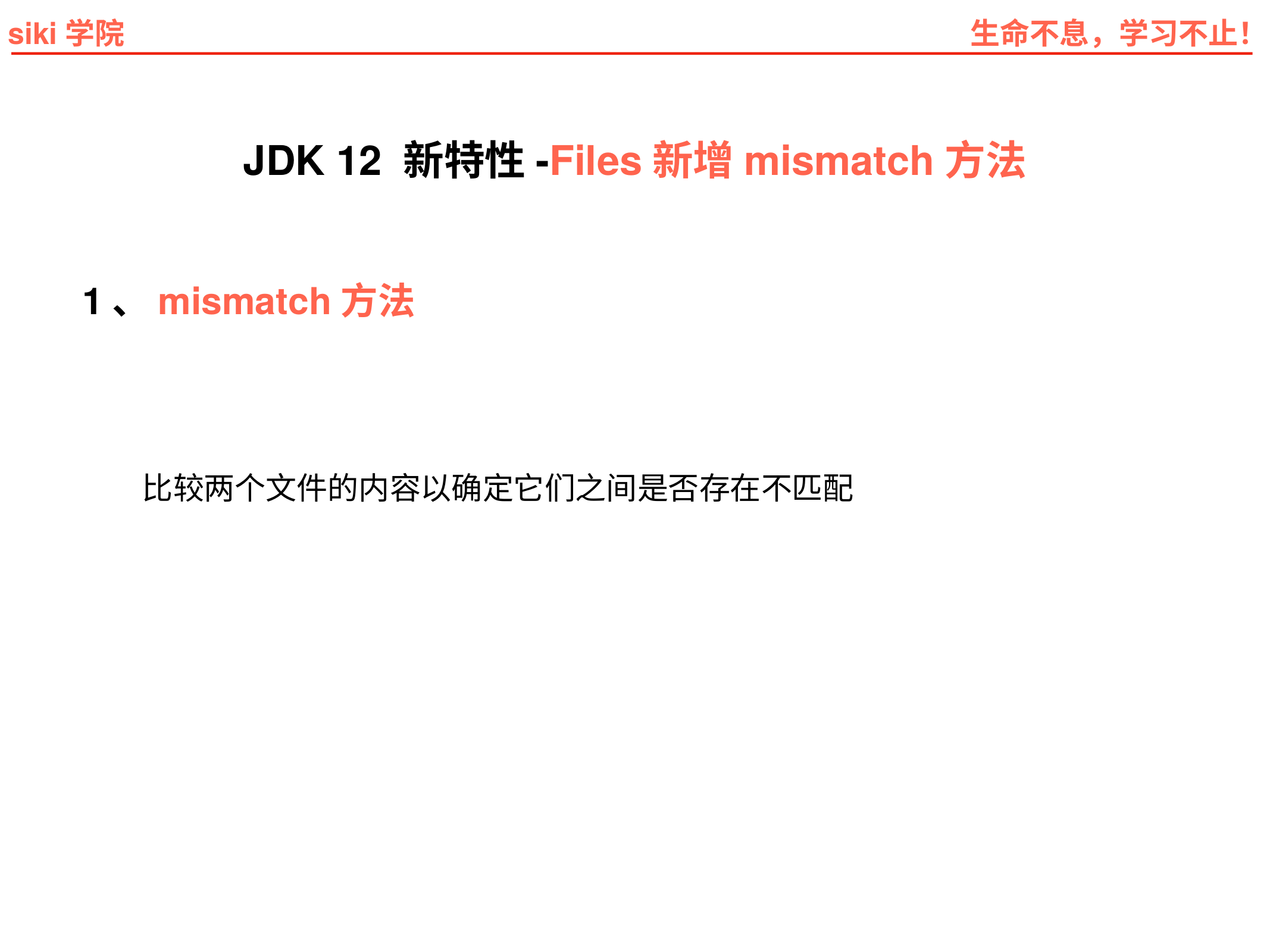

JDK 12 新特性-Files新增mismatch方法

1、mismatch方法
比较两个文件的内容以确定它们之间是否存在不匹配